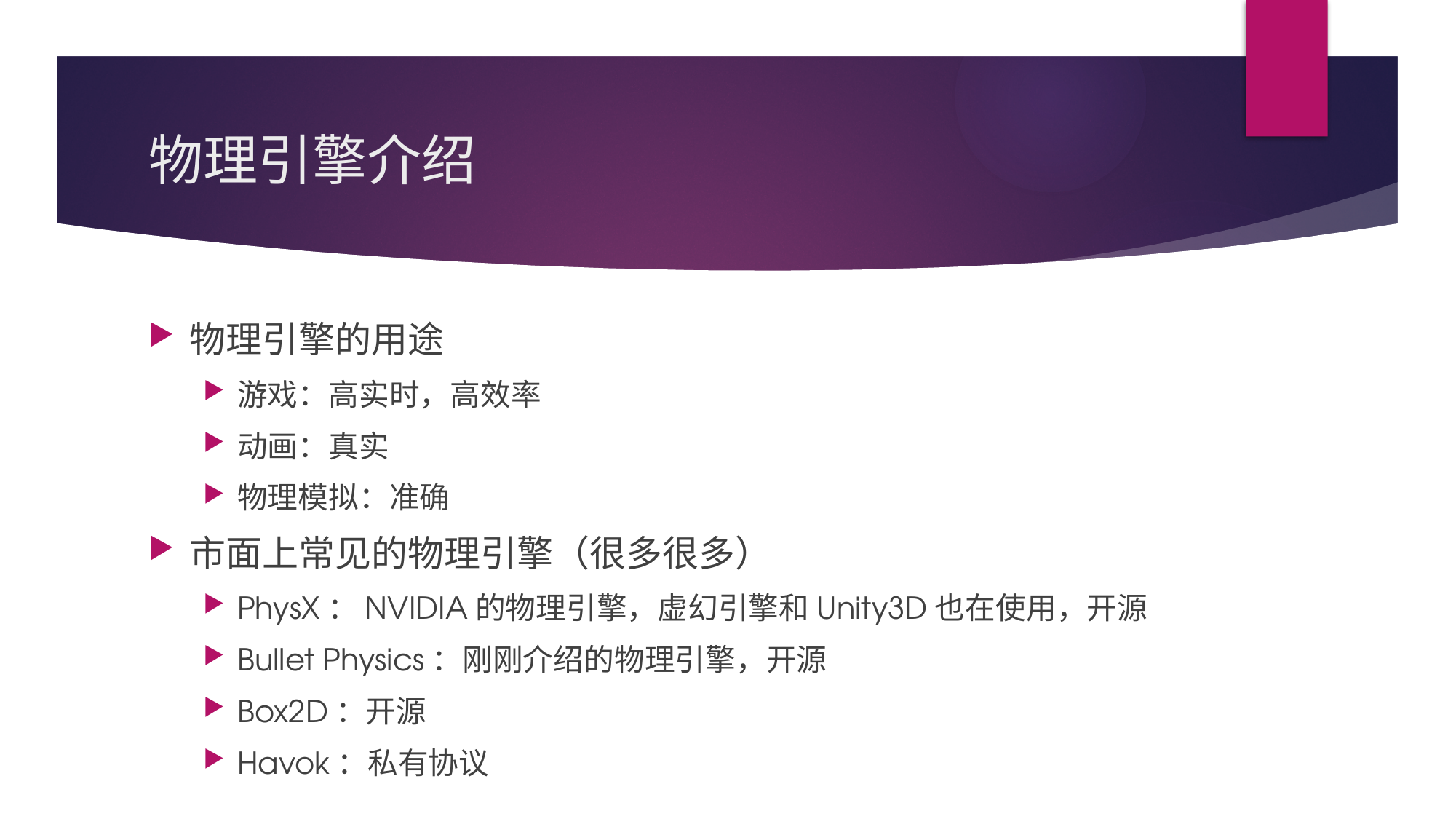

# 物理引擎介绍
物理引擎的用途
游戏：高实时，高效率
动画：真实
物理模拟：准确
市面上常见的物理引擎（很多很多）
PhysX：NVIDIA的物理引擎，虚幻引擎和Unity3D也在使用，开源
Bullet Physics：刚刚介绍的物理引擎，开源
Box2D：开源
Havok：私有协议